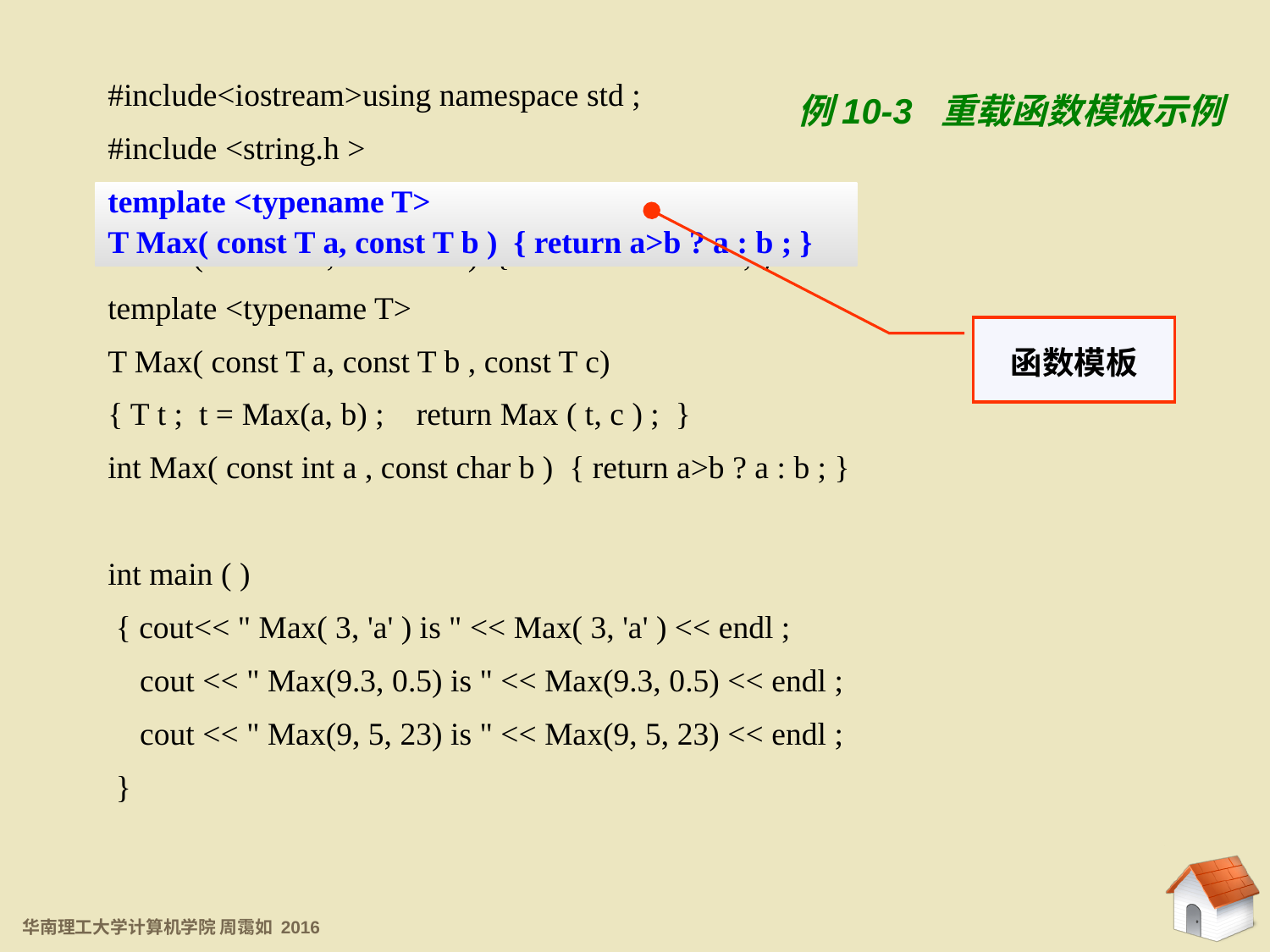

10.2.3  重载函数模板
#include<iostream>using namespace std ;
#include <string.h >
template <typename T>
T Max( const T a, const T b )  { return a>b ? a : b ; }
template <typename T>
T Max( const T a, const T b , const T c)
{ T t ;  t = Max(a, b) ;    return Max ( t, c ) ;  }
int Max( const int a , const char b )  { return a>b ? a : b ; }

int main ( )
 { cout<< " Max( 3, 'a' ) is " << Max( 3, 'a' ) << endl ;
    cout << " Max(9.3, 0.5) is " << Max(9.3, 0.5) << endl ;
    cout << " Max(9, 5, 23) is " << Max(9, 5, 23) << endl ;
 }
例10-3  重载函数模板示例
template <typename T>
T Max( const T a, const T b )  { return a>b ? a : b ; }
函数模板